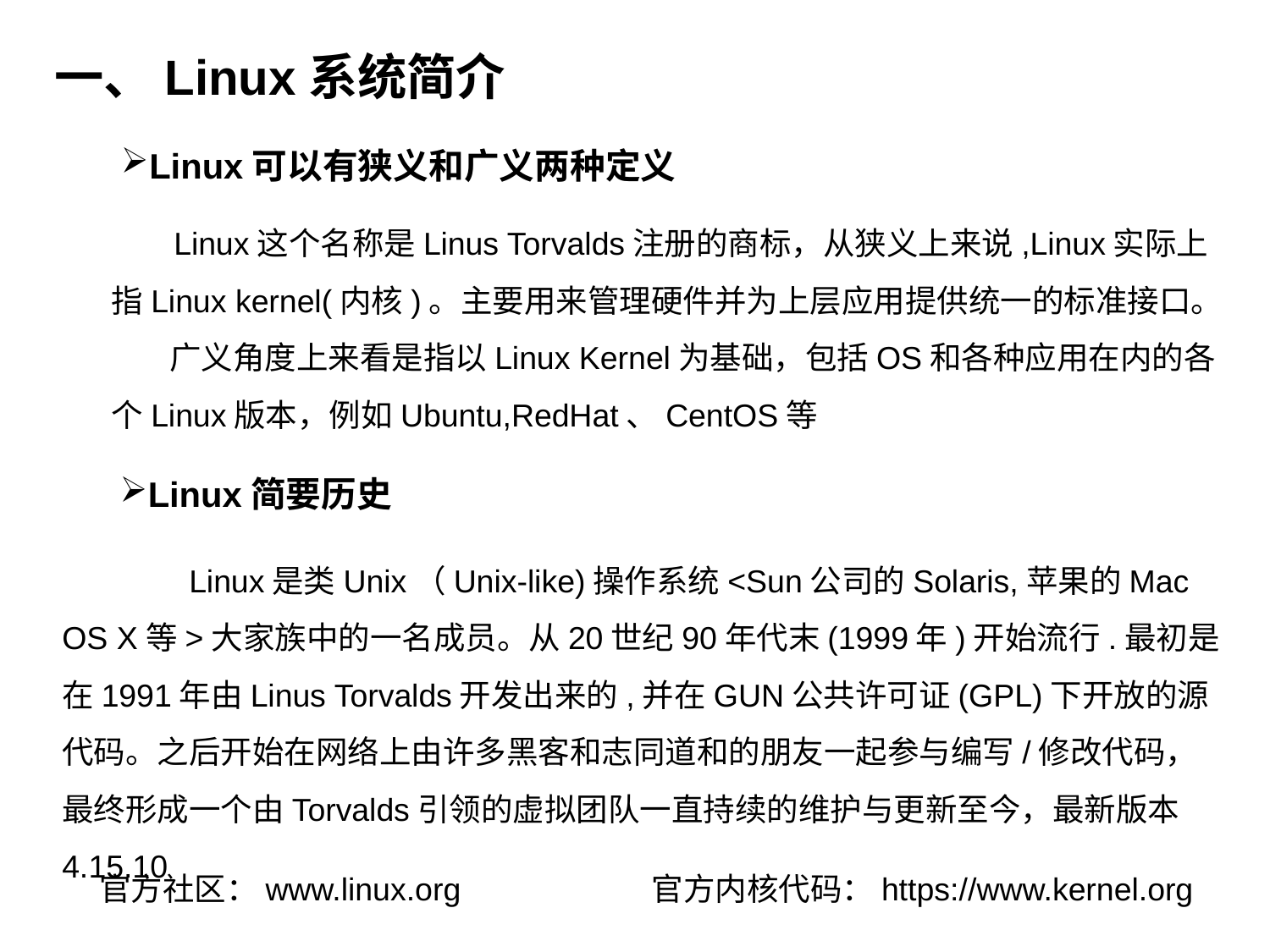

一、Linux系统简介
Linux可以有狭义和广义两种定义
       Linux这个名称是Linus Torvalds注册的商标，从狭义上来说,Linux实际上指Linux kernel(内核)。主要用来管理硬件并为上层应用提供统一的标准接口。
       广义角度上来看是指以Linux Kernel为基础，包括OS和各种应用在内的各个Linux版本，例如Ubuntu,RedHat、CentOS等
Linux简要历史
	Linux是类Unix（Unix-like)操作系统<Sun公司的Solaris,苹果的Mac OS X等>大家族中的一名成员。从20世纪90年代末(1999年)开始流行.最初是在1991年由Linus Torvalds开发出来的,并在GUN公共许可证(GPL)下开放的源代码。之后开始在网络上由许多黑客和志同道和的朋友一起参与编写/修改代码，最终形成一个由Torvalds引领的虚拟团队一直持续的维护与更新至今，最新版本4.15.10
官方社区：www.linux.org
官方内核代码：https://www.kernel.org